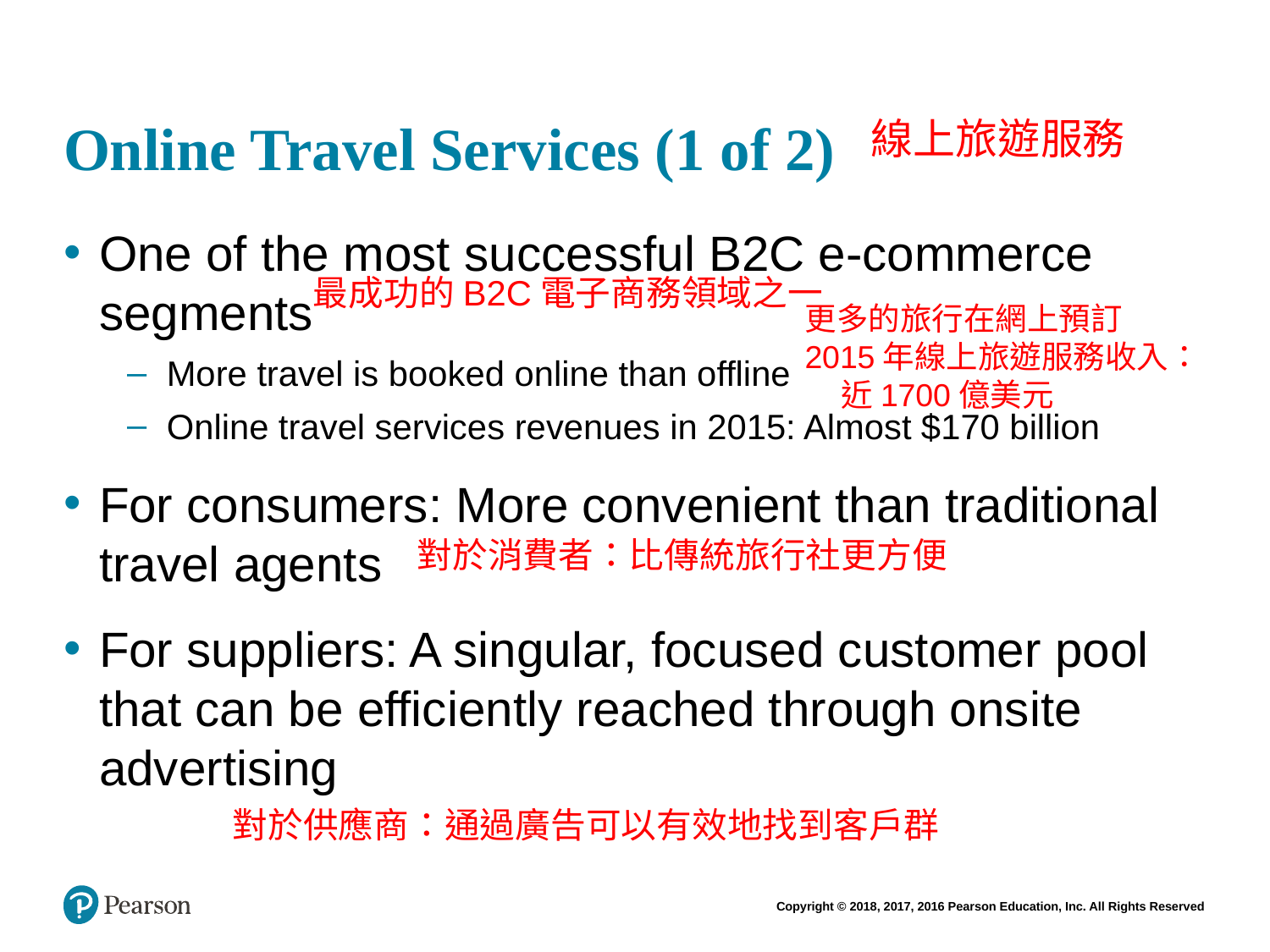

# Online Travel Services (1 of 2)
線上旅遊服務
One of the most successful B2C e-commerce segments
More travel is booked online than offline
Online travel services revenues in 2015: Almost $170 billion
For consumers: More convenient than traditional travel agents
For suppliers: A singular, focused customer pool that can be efficiently reached through onsite advertising
最成功的B2C電子商務領域之一
更多的旅行在網上預訂
2015年線上旅遊服務收入：
    近1700億美元
對於消費者：比傳統旅行社更方便
對於供應商：通過廣告可以有效地找到客戶群